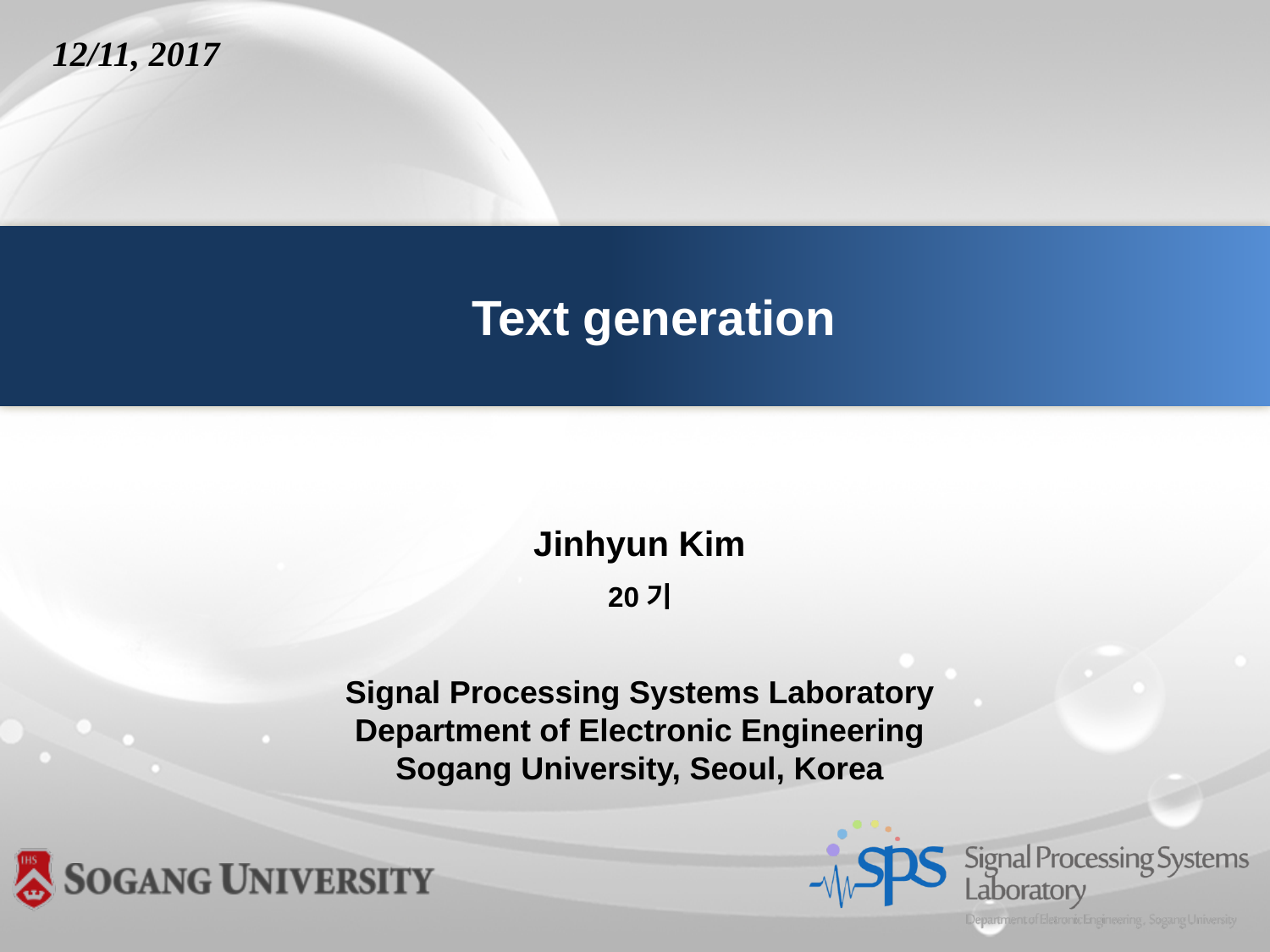

12/11, 2017
# Text generation
Jinhyun Kim
20기